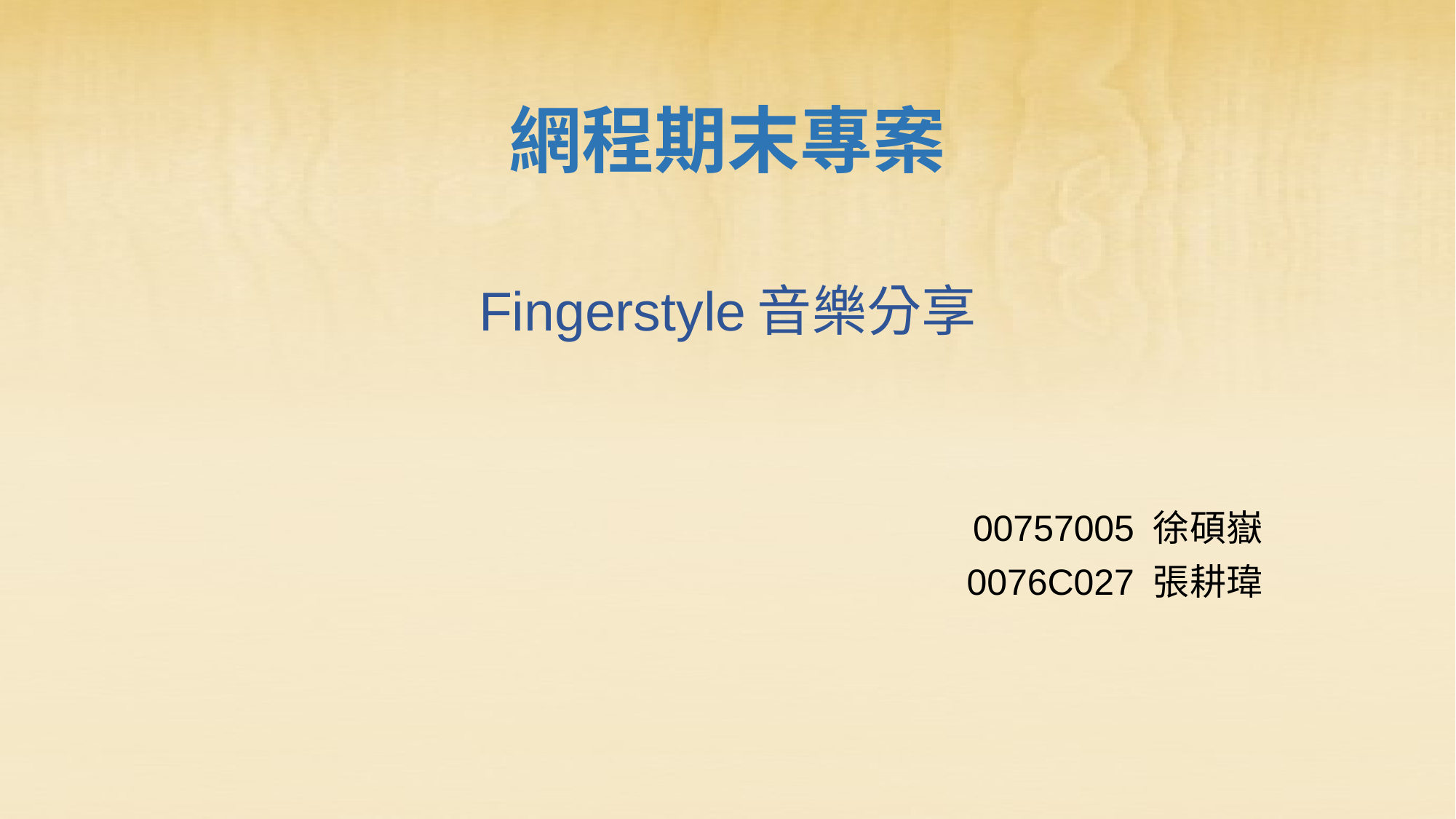

網程期末專案
# Fingerstyle音樂分享
00757005 徐碩嶽
0076C027 張耕瑋